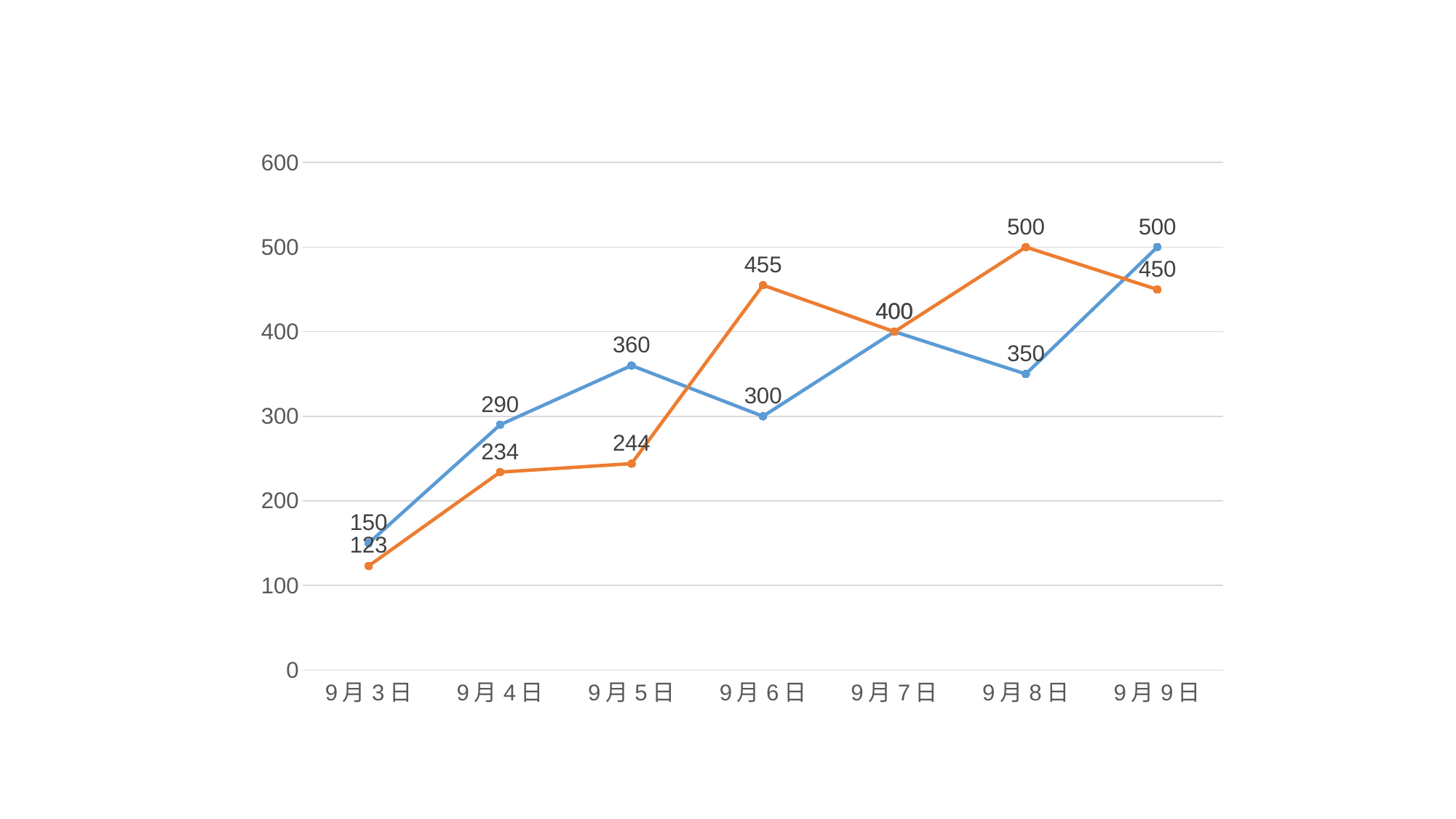

### Chart

| Category | 点击数 | 奖励积分 |
|---|---|---|
| 42250 | 150.0 | 123.0 |
| 42251 | 290.0 | 234.0 |
| 42252 | 360.0 | 244.0 |
| 42253 | 300.0 | 455.0 |
| 42254 | 400.0 | 400.0 |
| 42255 | 350.0 | 500.0 |
| 42256 | 500.0 | 450.0 |